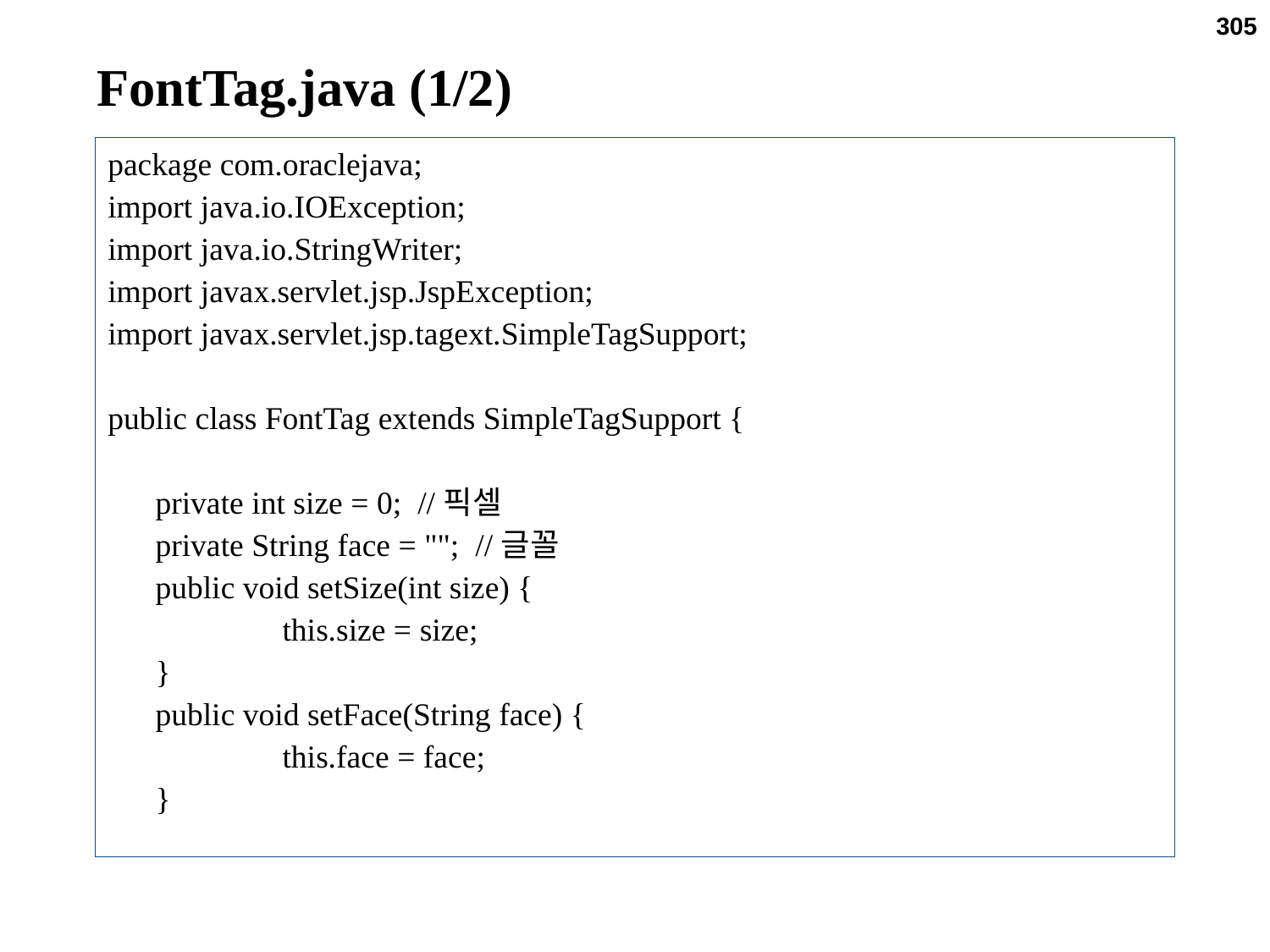

305
FontTag.java (1/2)
package com.oraclejava;
import java.io.IOException;
import java.io.StringWriter;
import javax.servlet.jsp.JspException;
import javax.servlet.jsp.tagext.SimpleTagSupport;

public class FontTag extends SimpleTagSupport {

	private int size = 0;  //픽셀
	private String face = "";  //글꼴
	public void setSize(int size) {
		this.size = size;
	}
	public void setFace(String face) {
		this.face = face;
	}